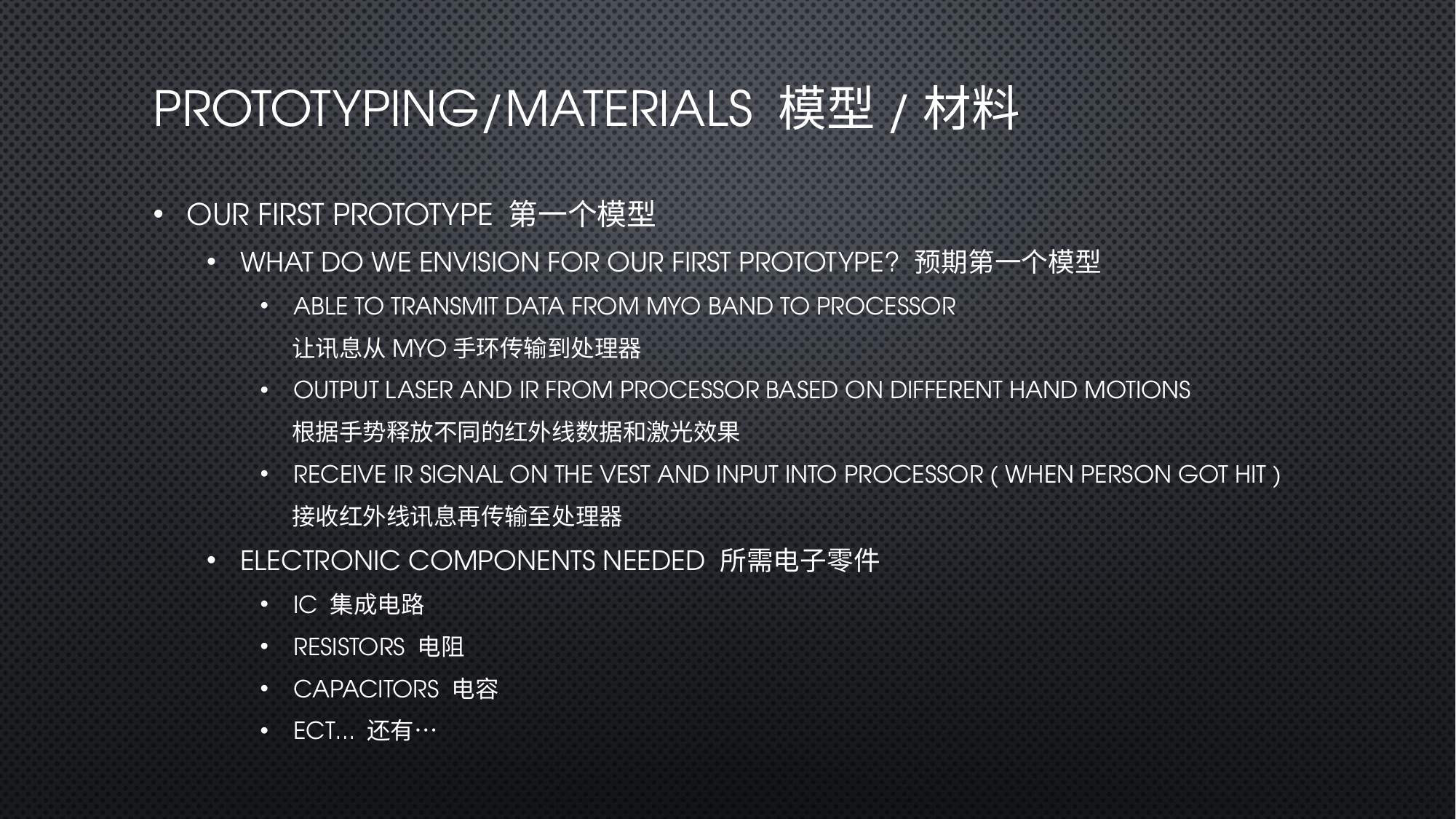

# prototyping/materials 模型/材料
Our First Prototype 第一个模型
what do we envision for our first prototype? 预期第一个模型
able to transmit data from MYO band to processor
     让讯息从MYO手环传输到处理器
output laser and IR from processor based on different hand motions
     根据手势释放不同的红外线数据和激光效果
receive IR signal on the vest and input into processor ( when person got hit )
     接收红外线讯息再传输至处理器
electronic components needed 所需电子零件
IC 集成电路
Resistors 电阻
Capacitors 电容
ECT… 还有…